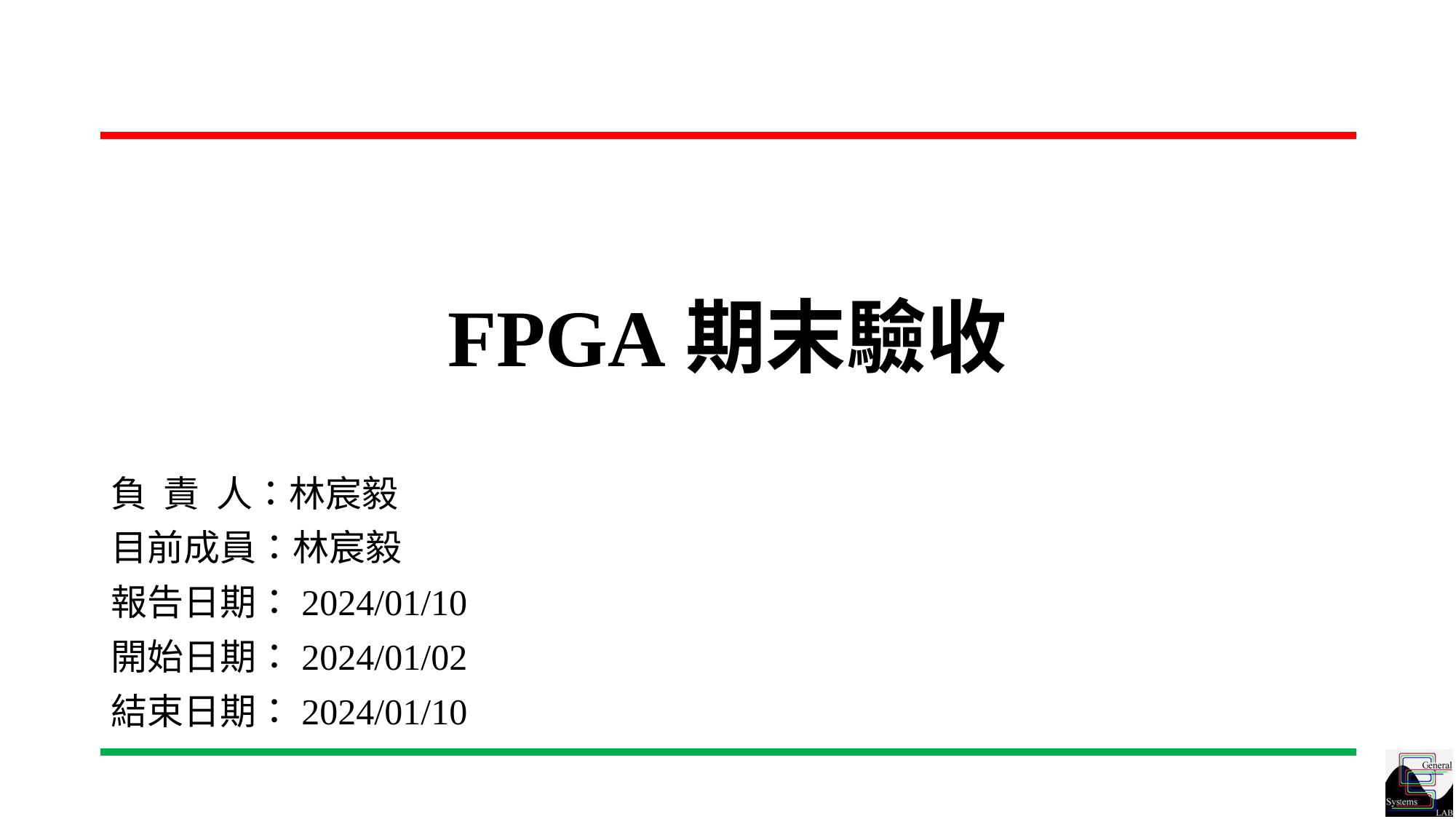

# FPGA期末驗收
負  責  人：林宸毅
目前成員：林宸毅
報告日期：2024/01/10
開始日期：2024/01/02
結束日期：2024/01/10